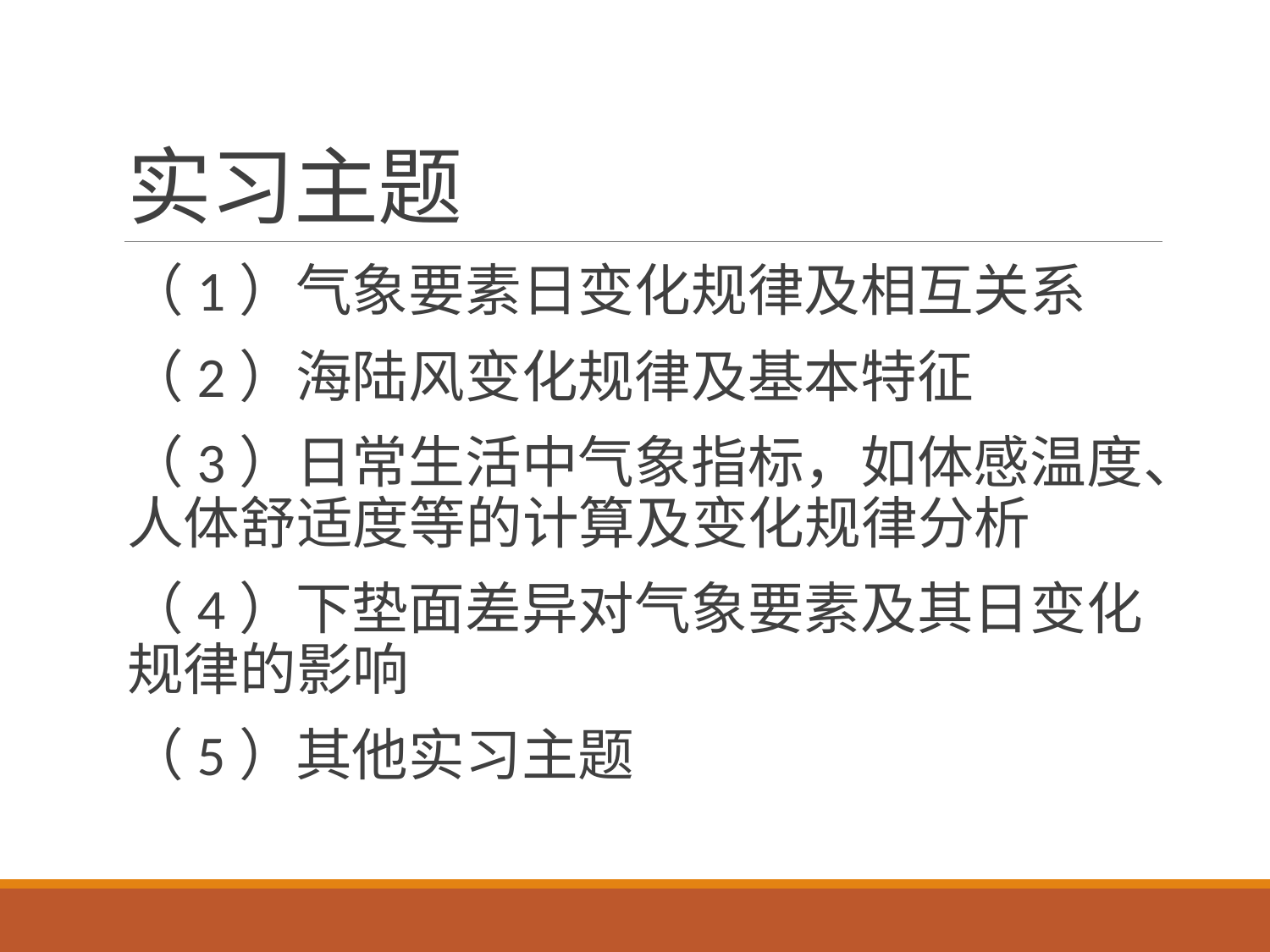

# 实习主题
（1）气象要素日变化规律及相互关系
（2）海陆风变化规律及基本特征
（3）日常生活中气象指标，如体感温度、人体舒适度等的计算及变化规律分析
（4）下垫面差异对气象要素及其日变化规律的影响
（5）其他实习主题